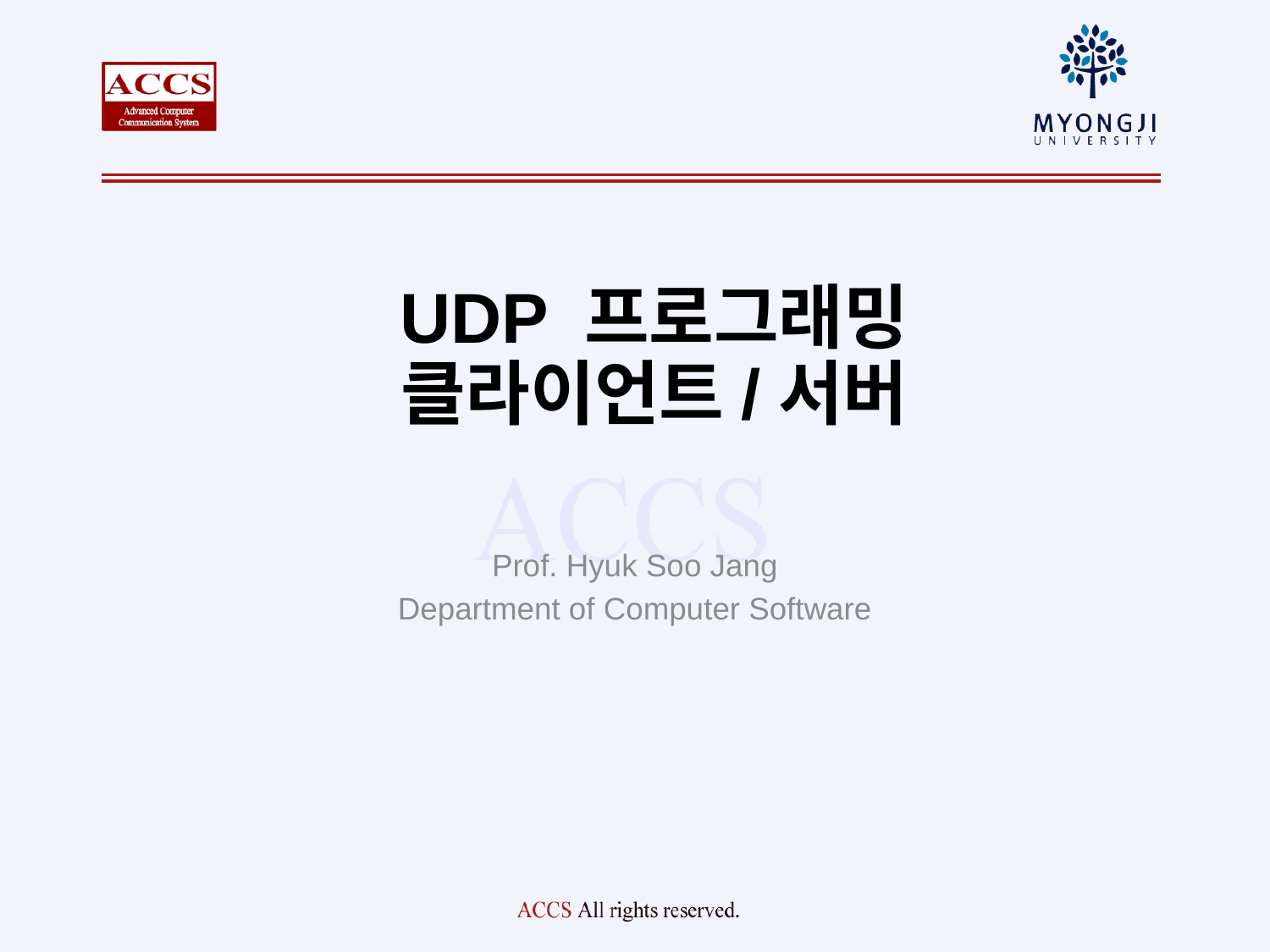

# UDP 프로그래밍 클라이언트/서버
Prof. Hyuk Soo Jang
Department of Computer Software